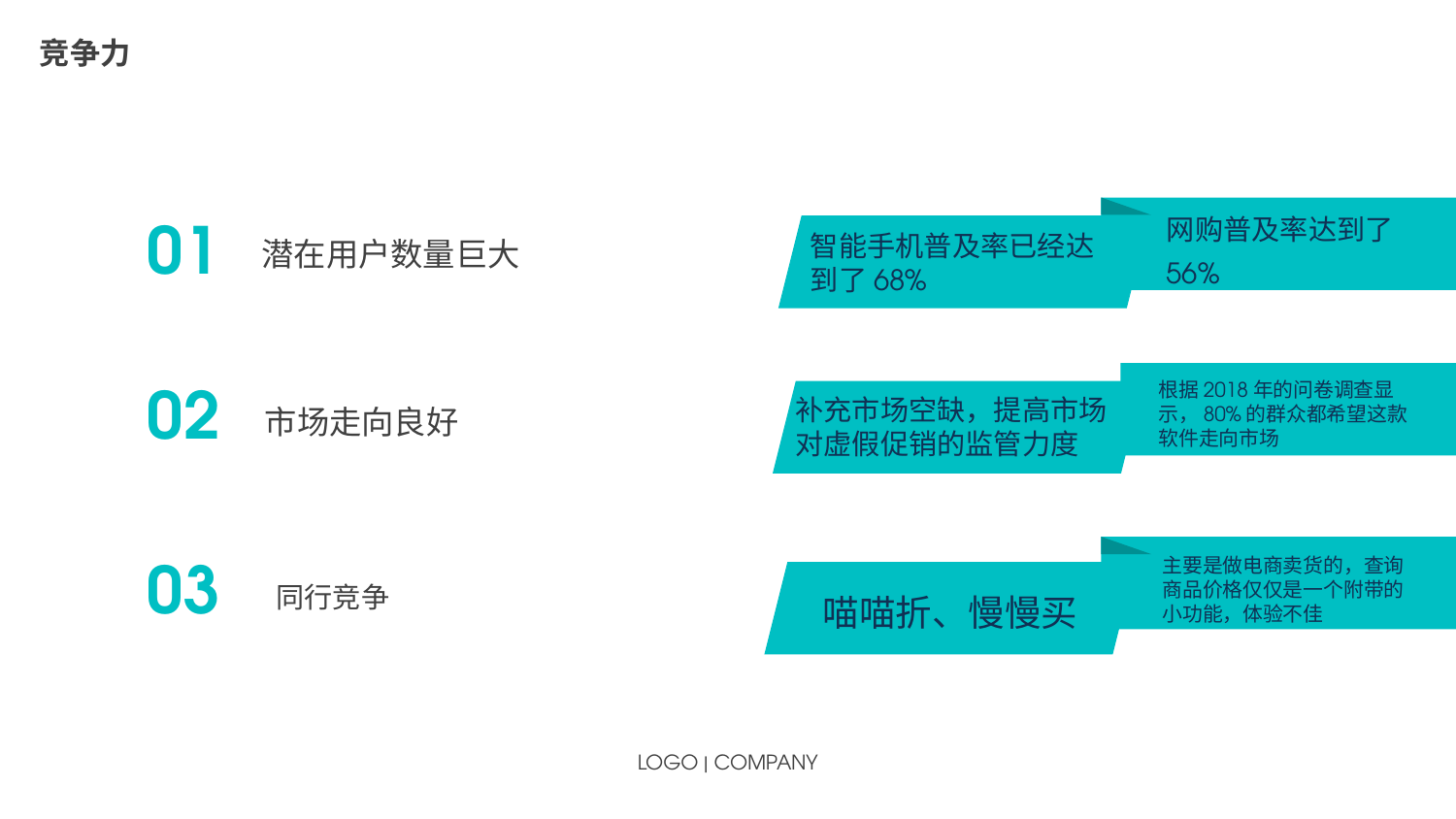

竞争力

网购普及率达到了56%

01
潜在用户数量巨大

智能手机普及率已经达到了68%

02
根据2018年的问卷调查显示，80%的群众都希望这款软件走向市场

市场走向良好
补充市场空缺，提高市场对虚假促销的监管力度

03
主要是做电商卖货的，查询商品价格仅仅是一个附带的小功能，体验不佳
同行竞争

喵喵折、慢慢买
LOGO | COMPANY